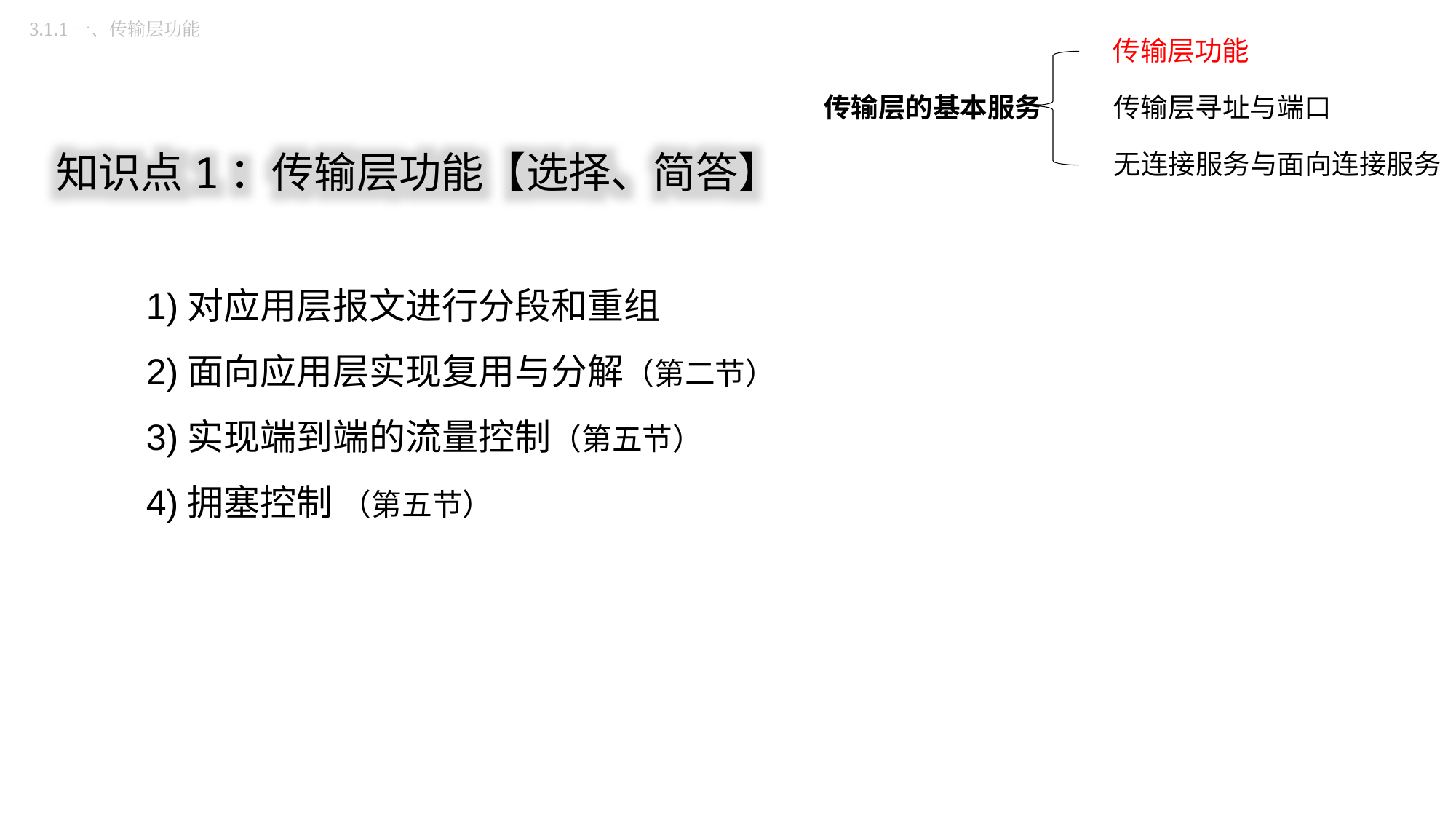

3.1.1一、传输层功能
传输层功能

传输层的基本服务
传输层寻址与端口
无连接服务与面向连接服务
知识点1：传输层功能【选择、简答】
1)对应用层报文进行分段和重组
2)面向应用层实现复用与分解（第二节）
3)实现端到端的流量控制（第五节）
4)拥塞控制 （第五节）